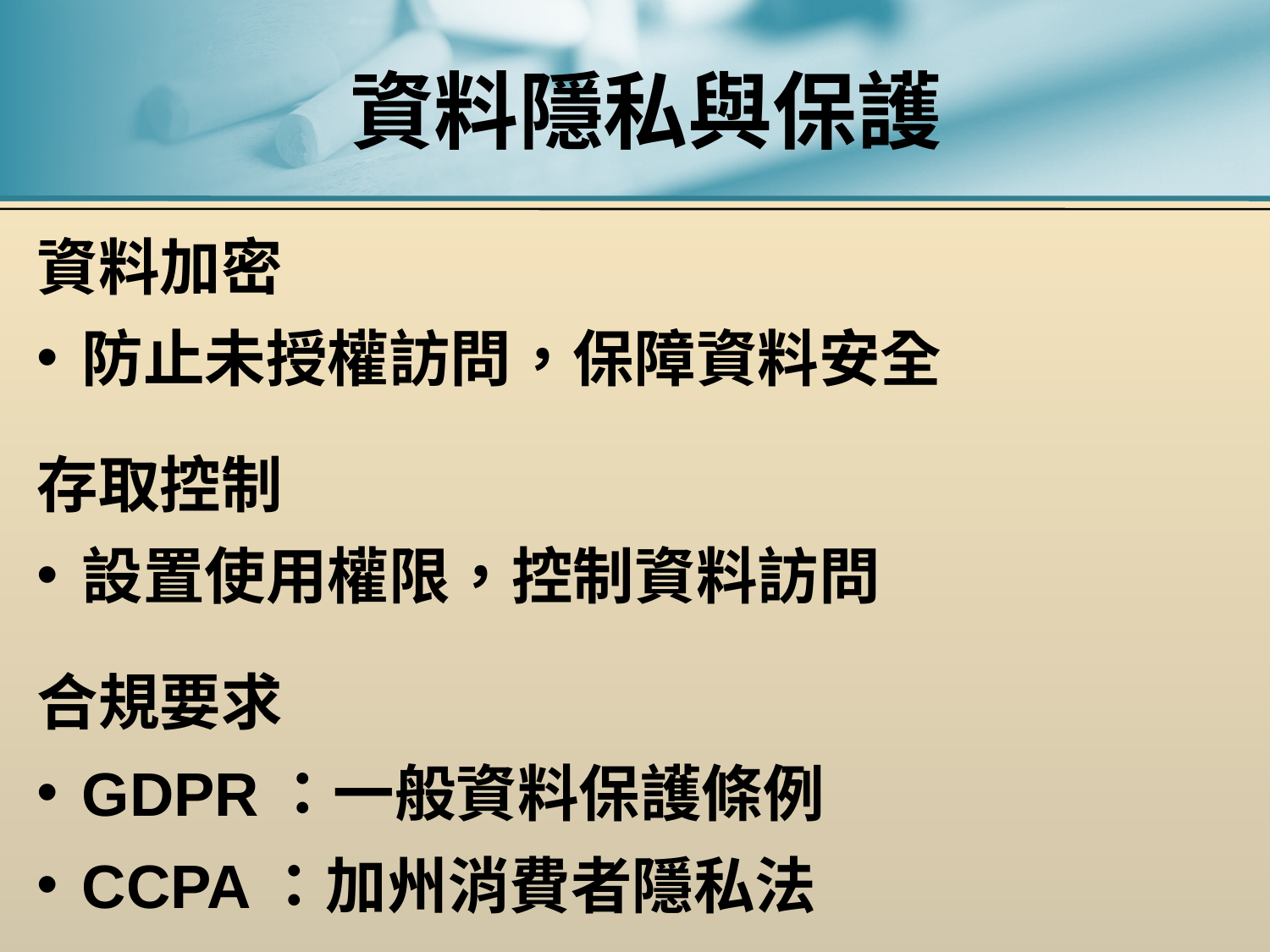

# 資料隱私與保護
資料加密
防止未授權訪問，保障資料安全
存取控制
設置使用權限，控制資料訪問
合規要求
GDPR：一般資料保護條例
CCPA：加州消費者隱私法